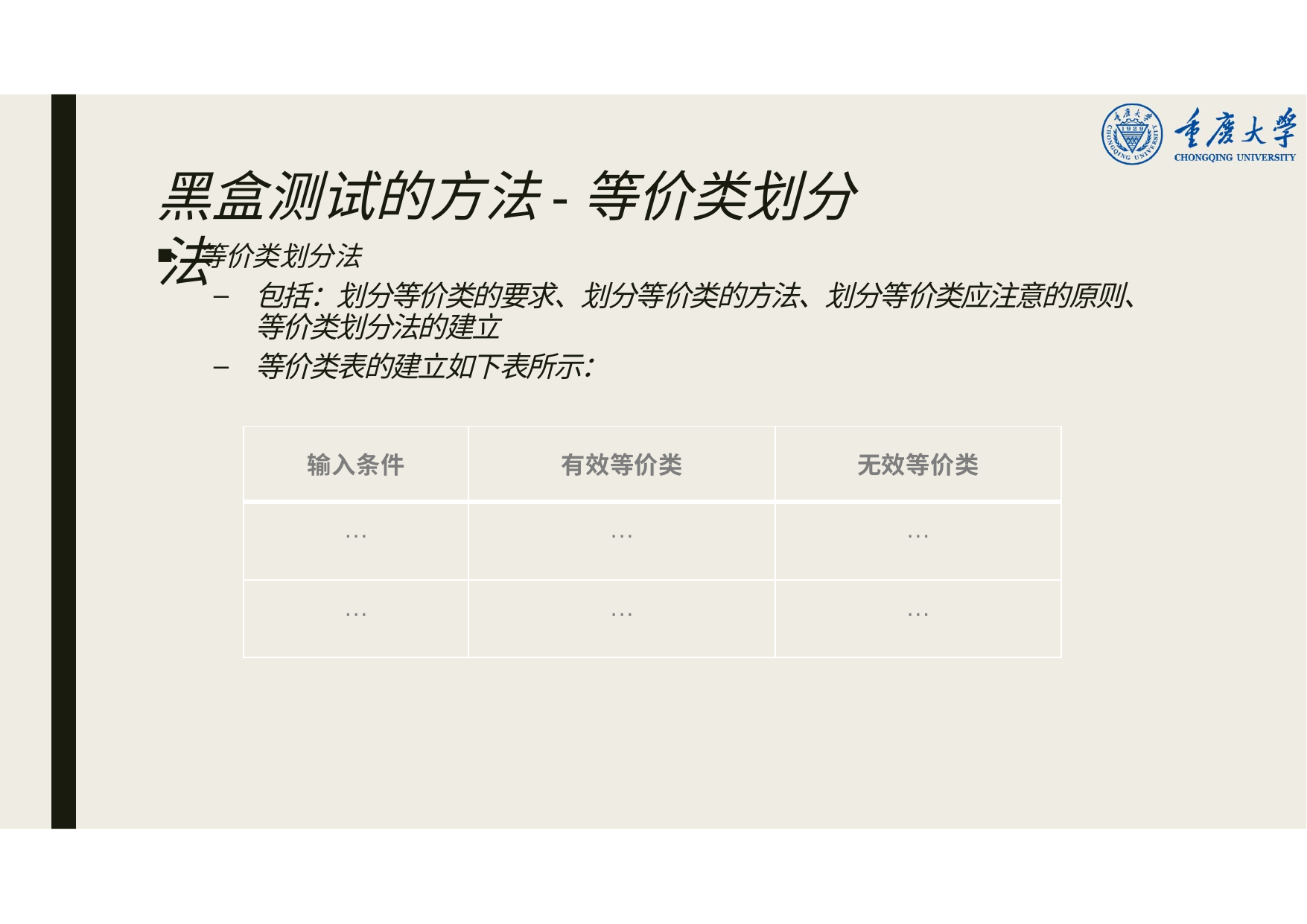

# 黑盒测试的方法-等价类划分法
等价类划分法
包括：划分等价类的要求、划分等价类的方法、划分等价类应注意的原则、 等价类划分法的建立
等价类表的建立如下表所示：
| 输入条件 | 有效等价类 | 无效等价类 |
| --- | --- | --- |
| ··· | ··· | ··· |
| ··· | ··· | ··· |